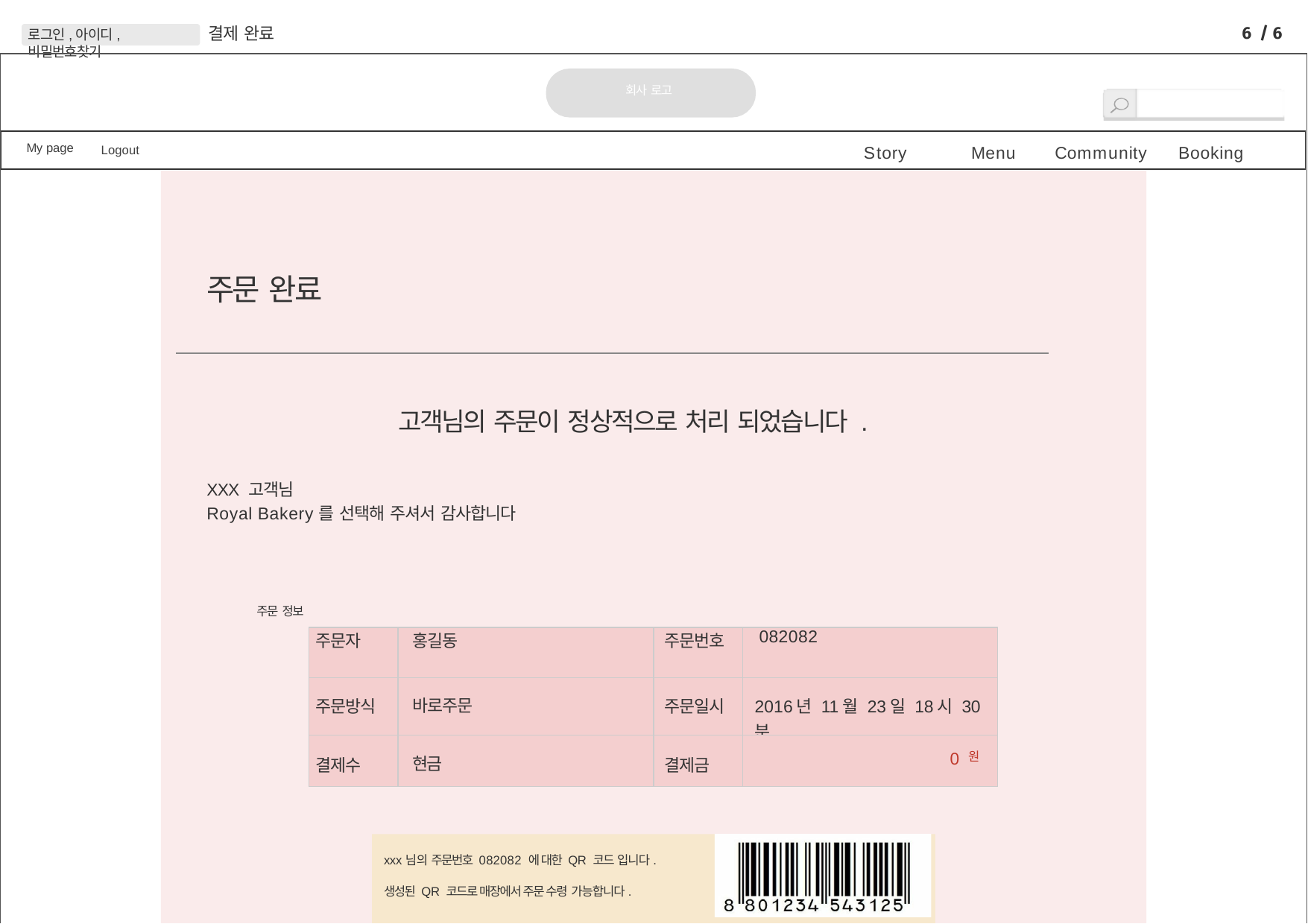

6 / 6
결제 완료

로그인,아이디,비밀번호찾기

회사 로고

My page
Story
Menu
Community
Booking
Logout

주문 완료

고객님의 주문이 정상적으로 처리 되었습니다 .
XXX 고객님
Royal Bakery를 선택해 주셔서 감사합니다
주문 정보
| 주문자 | 홍길동 | 주문번호 | 082082 |
| --- | --- | --- | --- |
| 주문방식 | 바로주문 | 주문일시 | 2016년 11월 23일 18시 30분 |
| 결제수 | 현금 | 결제금 | 0 원 |

xxx님의 주문번호 082082 에 대한 QR 코드 입니다.

생성된 QR 코드로 매장에서 주문 수령 가능합니다.